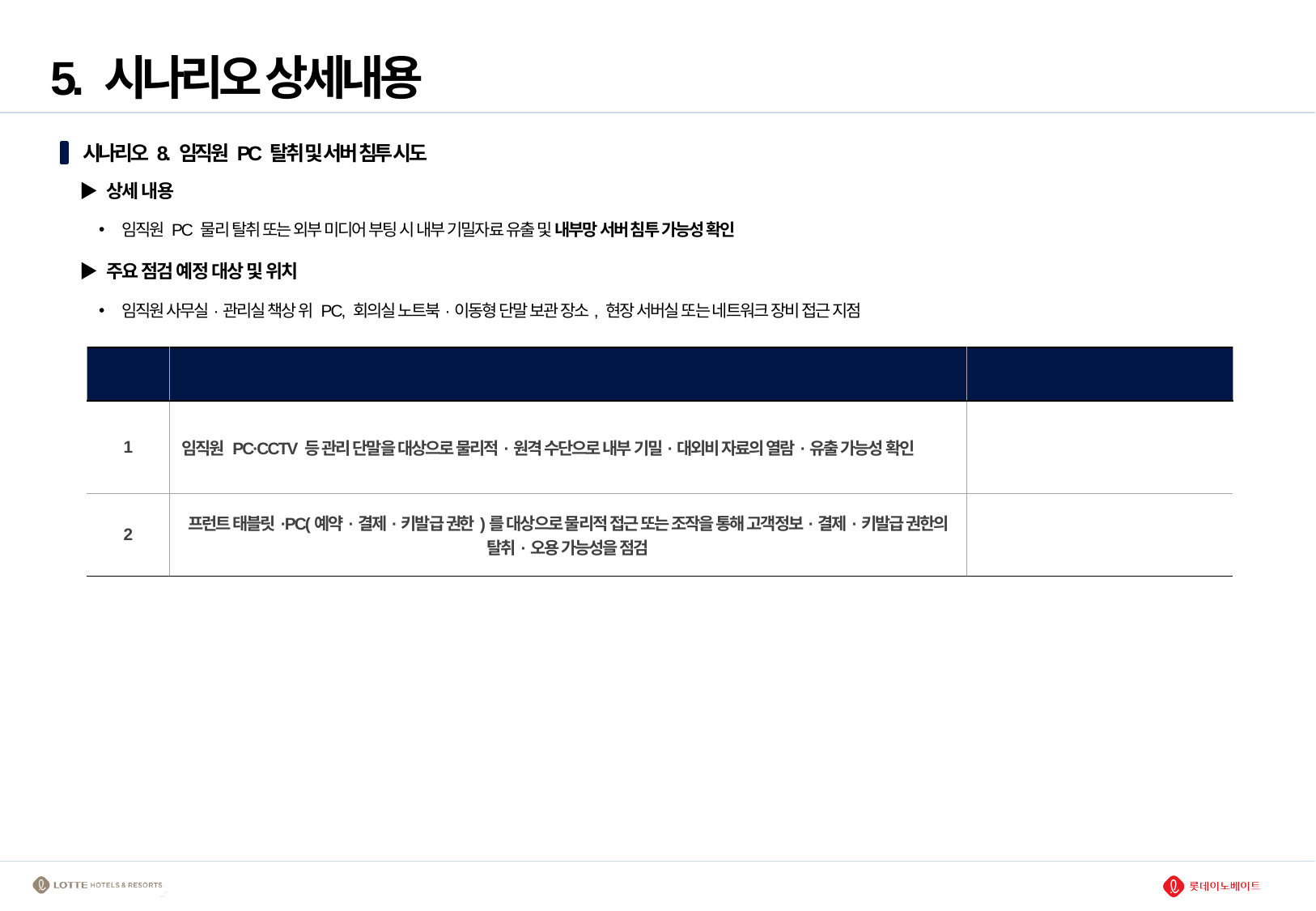

# 5. 시나리오 상세내용
 시나리오 8. 임직원 PC 탈취 및 서버 침투 시도

▶ 상세 내용
임직원 PC 물리 탈취 또는 외부 미디어 부팅 시 내부 기밀자료 유출 및 내부망 서버 침투 가능성 확인
▶ 주요 점검 예정 대상 및 위치
임직원 사무실·관리실 책상 위 PC, 회의실 노트북·이동형 단말 보관 장소, 현장 서버실 또는 네트워크 장비 접근 지점
| No. | 상세 침투 테스트 항목 | 비고 |
| --- | --- | --- |
| 1 | 임직원 PC·CCTV 등 관리 단말을 대상으로 물리적·원격 수단으로 내부 기밀·대외비 자료의 열람·유출 가능성 확인 |  |
| 2 | 프런트 태블릿·PC(예약·결제·키발급 권한)를 대상으로 물리적 접근 또는 조작을 통해 고객정보·결제·키발급 권한의 탈취·오용 가능성을 점검 |  |